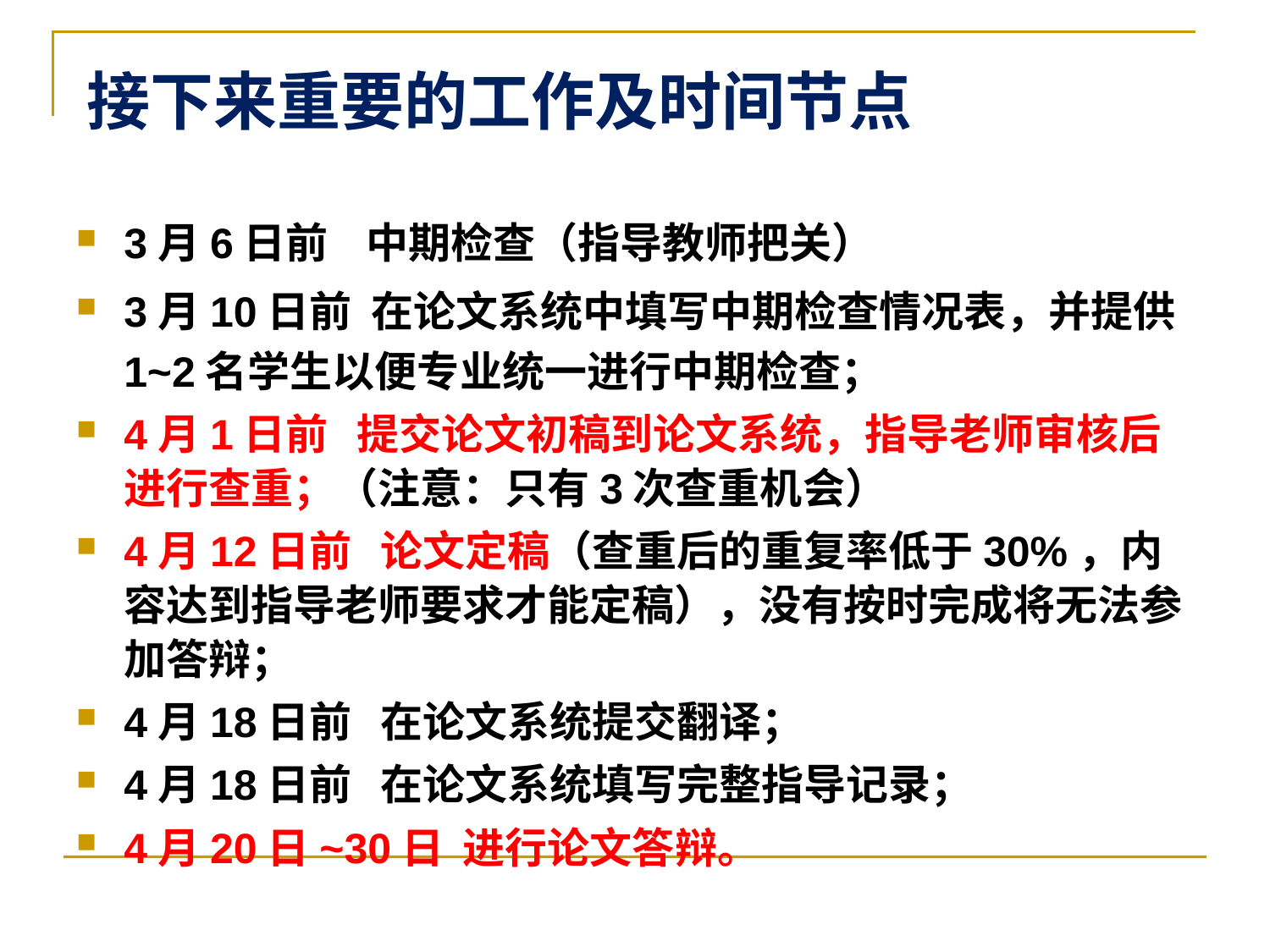

# 接下来重要的工作及时间节点
3月6日前    中期检查（指导教师把关）
3月10日前  在论文系统中填写中期检查情况表，并提供1~2名学生以便专业统一进行中期检查；
4月1日前   提交论文初稿到论文系统，指导老师审核后进行查重；（注意：只有3次查重机会）
4月12日前   论文定稿（查重后的重复率低于30%，内容达到指导老师要求才能定稿），没有按时完成将无法参加答辩；
4月18日前   在论文系统提交翻译；
4月18日前   在论文系统填写完整指导记录；
4月20日~30日  进行论文答辩。